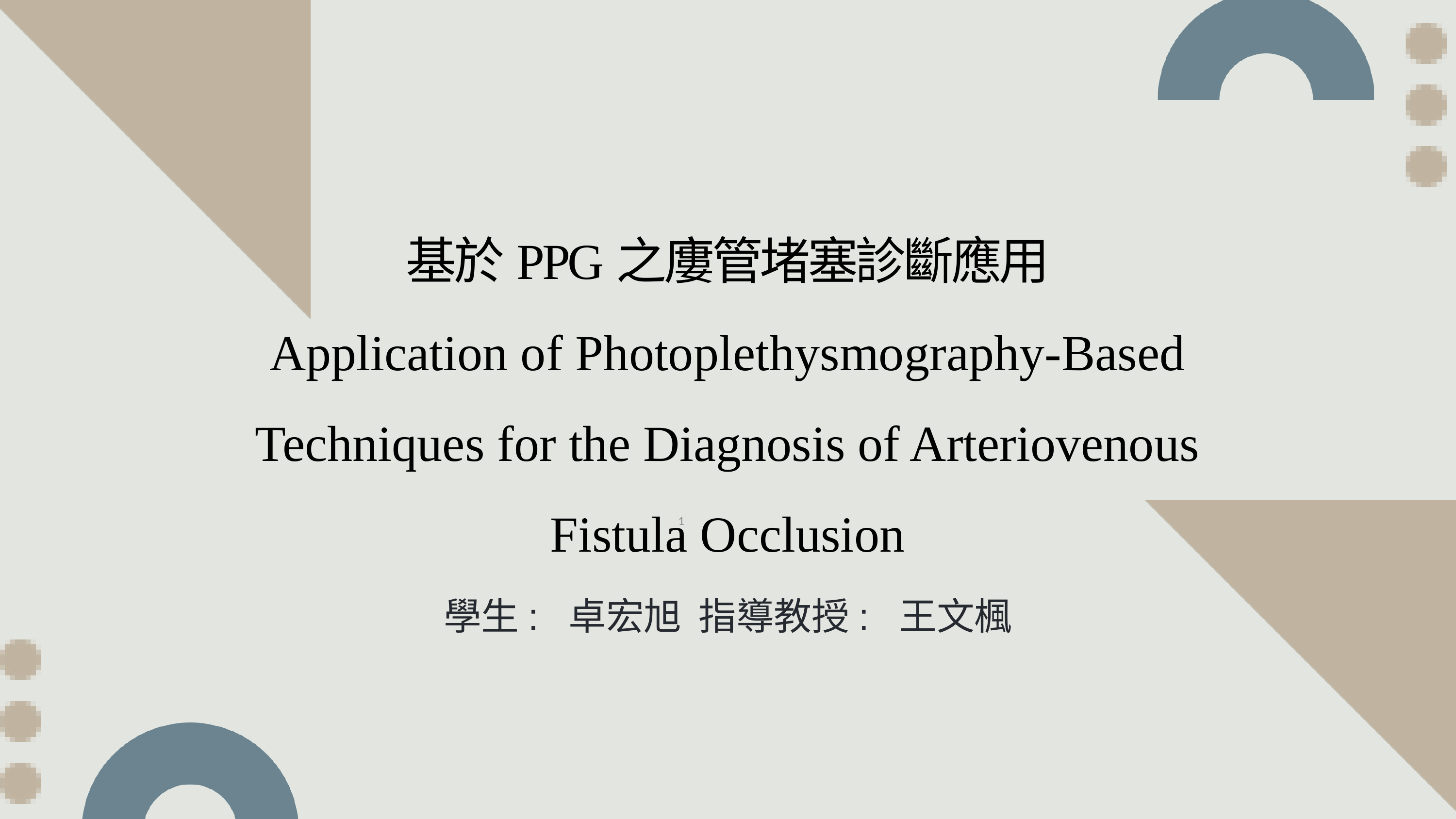

基於PPG之廔管堵塞診斷應用
Application of Photoplethysmography-Based Techniques for the Diagnosis of Arteriovenous Fistula Occlusion

1
學生:  卓宏旭  指導教授:  王文楓